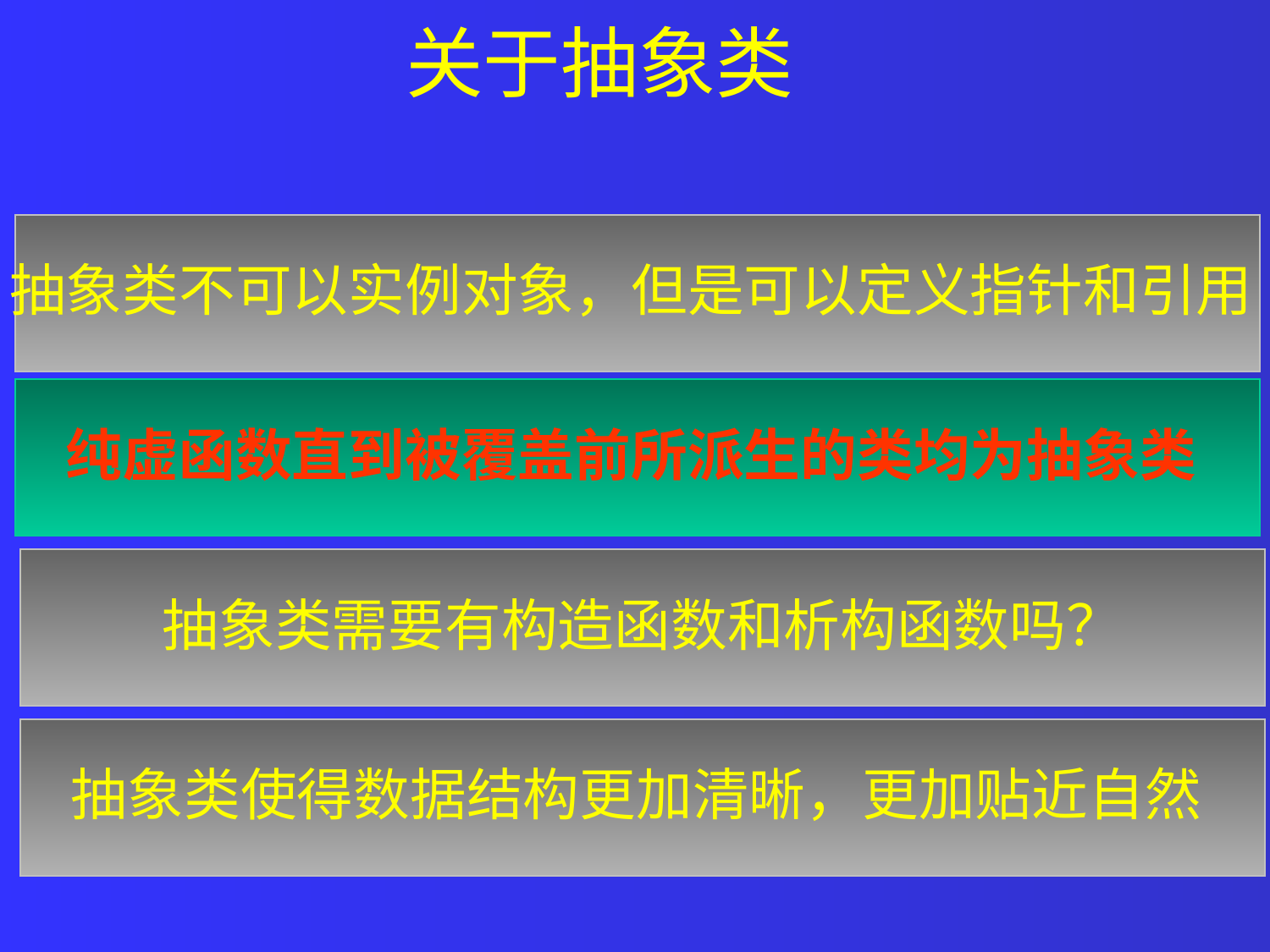

关于抽象类
抽象类不可以实例对象，但是可以定义指针和引用
纯虚函数直到被覆盖前所派生的类均为抽象类
抽象类需要有构造函数和析构函数吗？
抽象类使得数据结构更加清晰，更加贴近自然